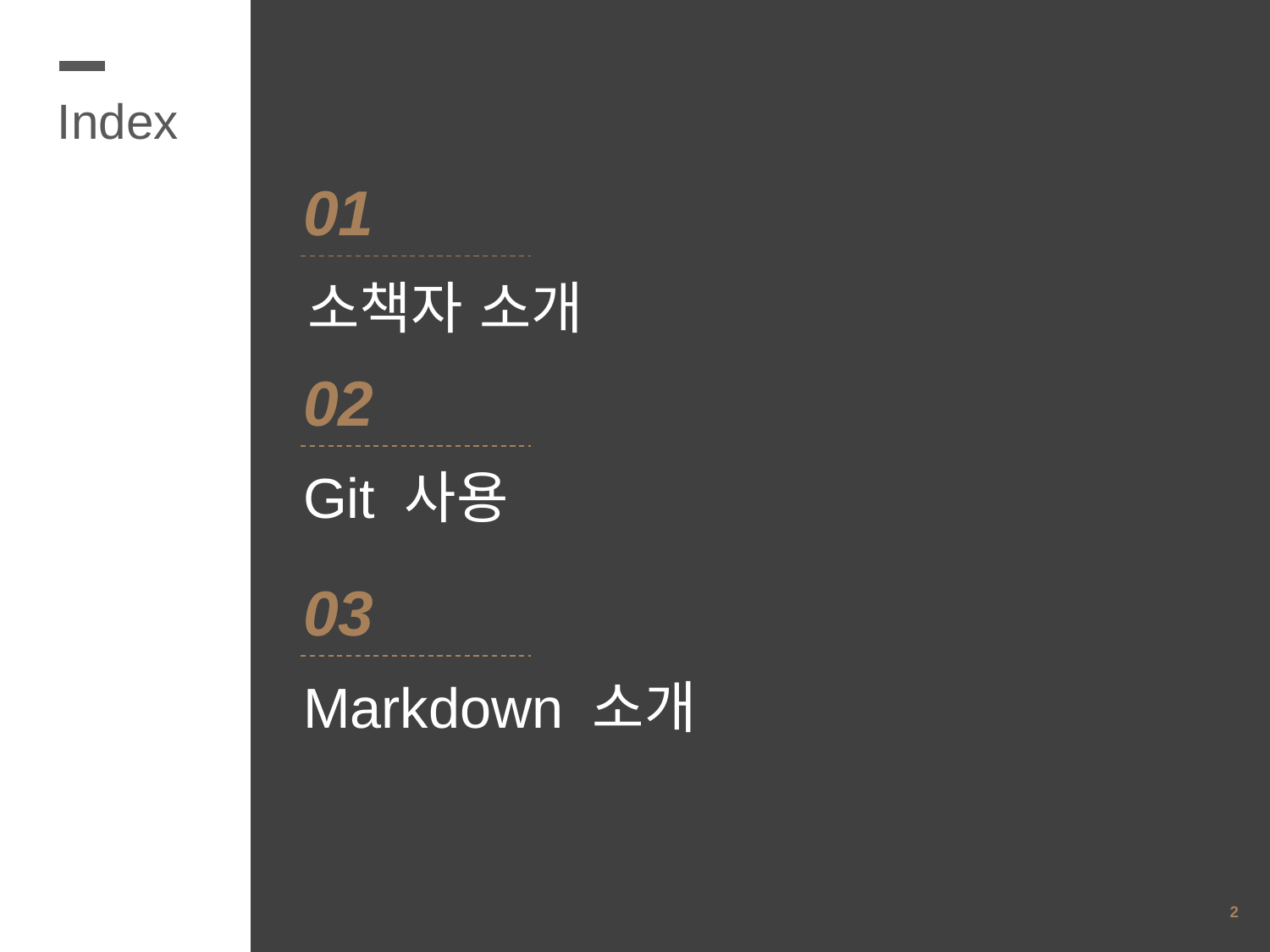

Index
01
소책자 소개
02
Git 사용
03
Markdown 소개
2